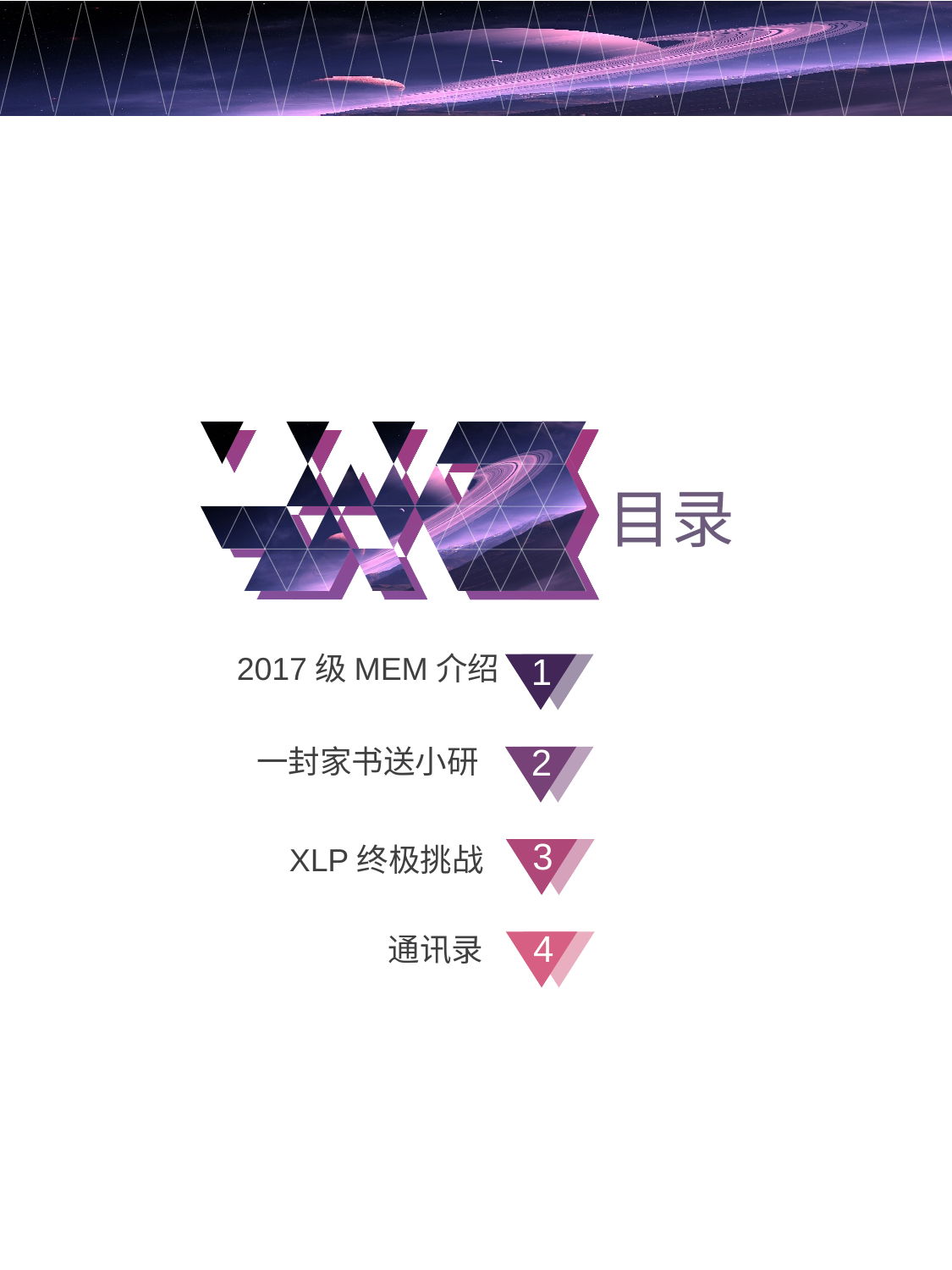

目录
1
2017级MEM介绍

2
一封家书送小研

3
XLP终极挑战

通讯录
4